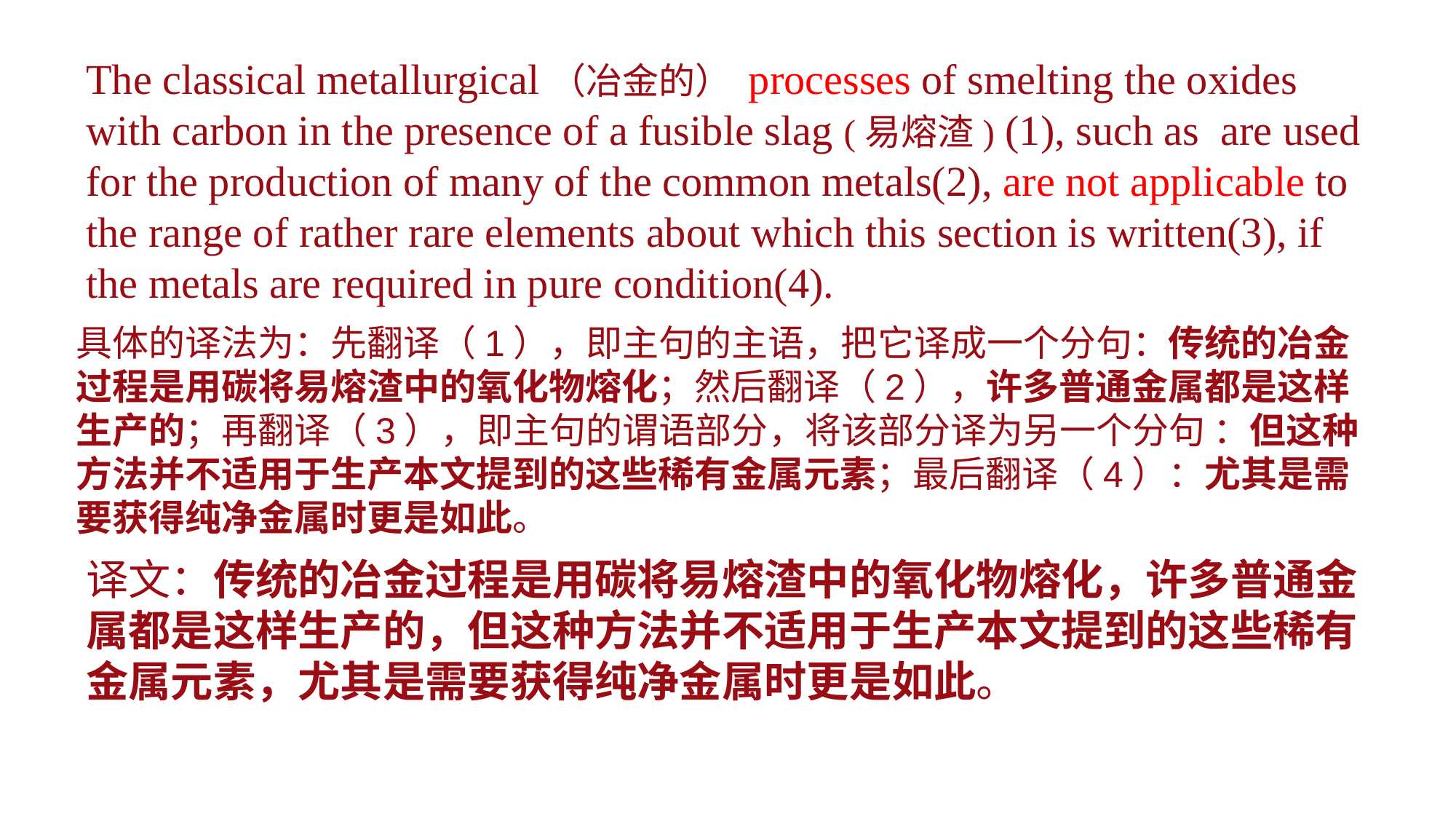

The classical metallurgical（冶金的） processes of smelting the oxides with carbon in the presence of a fusible slag (易熔渣) (1), such as  are used for the production of many of the common metals(2), are not applicable to the range of rather rare elements about which this section is written(3), if the metals are required in pure condition(4).
具体的译法为：先翻译（1），即主句的主语，把它译成一个分句：传统的冶金过程是用碳将易熔渣中的氧化物熔化；然后翻译（2），许多普通金属都是这样生产的；再翻译（3），即主句的谓语部分，将该部分译为另一个分句 ：但这种方法并不适用于生产本文提到的这些稀有金属元素；最后翻译（4）：尤其是需要获得纯净金属时更是如此。
译文：传统的冶金过程是用碳将易熔渣中的氧化物熔化，许多普通金属都是这样生产的，但这种方法并不适用于生产本文提到的这些稀有金属元素，尤其是需要获得纯净金属时更是如此。